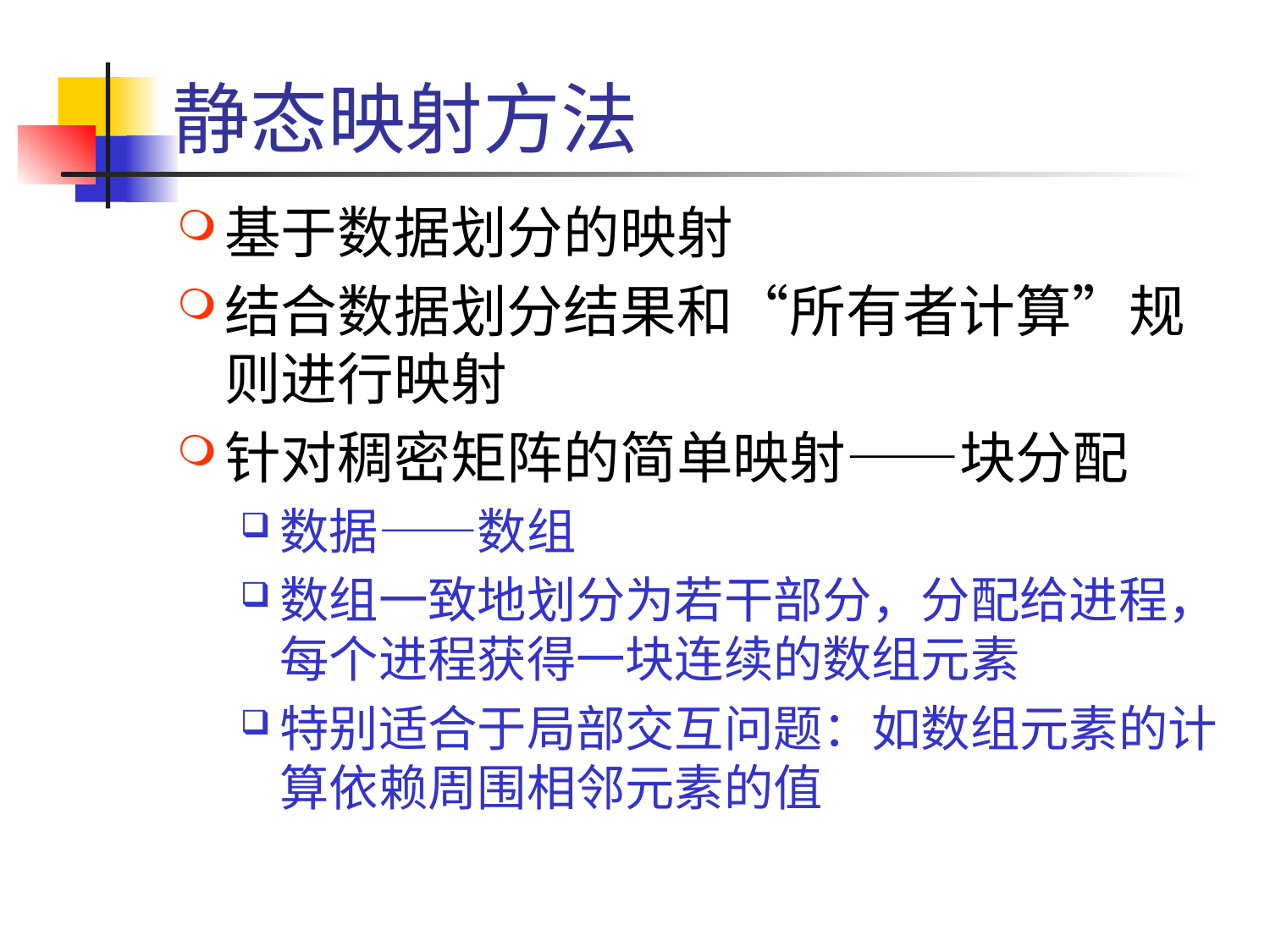

# 静态映射方法
基于数据划分的映射
结合数据划分结果和“所有者计算”规则进行映射
针对稠密矩阵的简单映射——块分配
数据——数组
数组一致地划分为若干部分，分配给进程，每个进程获得一块连续的数组元素
特别适合于局部交互问题：如数组元素的计算依赖周围相邻元素的值